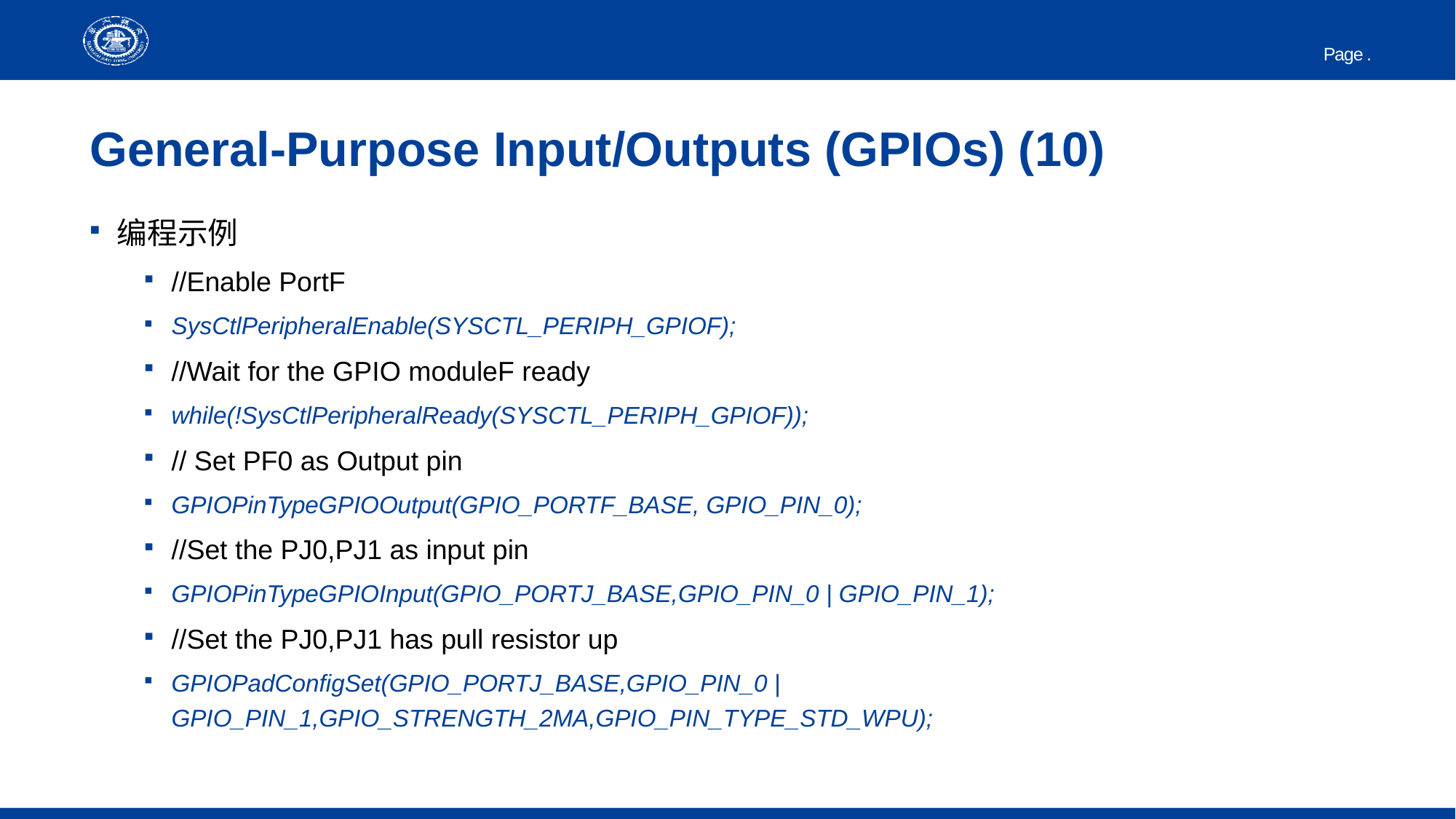

# General-Purpose Input/Outputs (GPIOs) (10)
编程示例
//Enable PortF
SysCtlPeripheralEnable(SYSCTL_PERIPH_GPIOF);
//Wait for the GPIO moduleF ready
while(!SysCtlPeripheralReady(SYSCTL_PERIPH_GPIOF));
// Set PF0 as Output pin
GPIOPinTypeGPIOOutput(GPIO_PORTF_BASE, GPIO_PIN_0);
//Set the PJ0,PJ1 as input pin
GPIOPinTypeGPIOInput(GPIO_PORTJ_BASE,GPIO_PIN_0 | GPIO_PIN_1);
//Set the PJ0,PJ1 has pull resistor up
GPIOPadConfigSet(GPIO_PORTJ_BASE,GPIO_PIN_0 | GPIO_PIN_1,GPIO_STRENGTH_2MA,GPIO_PIN_TYPE_STD_WPU);